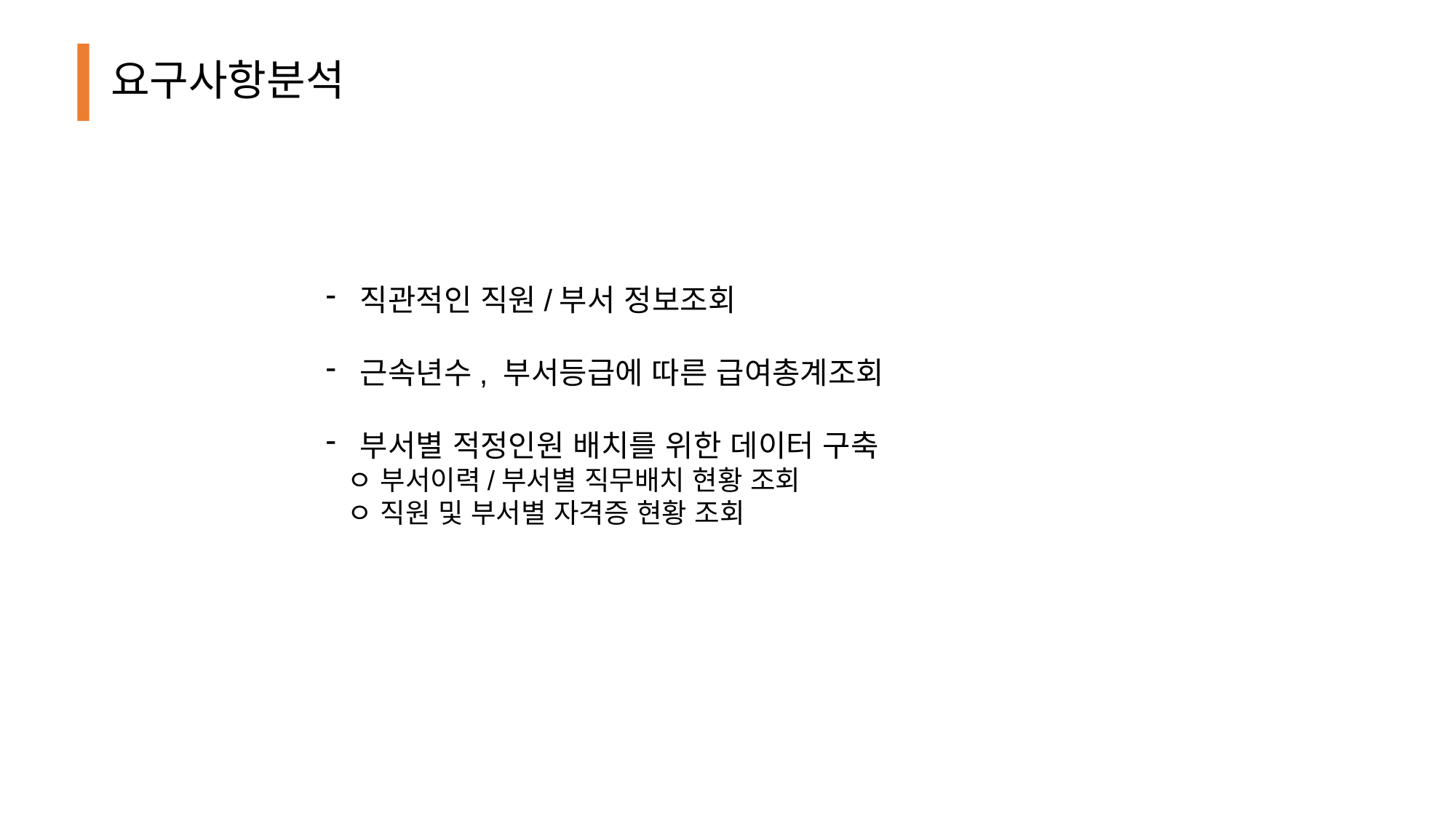

# 요구사항분석
직관적인 직원/부서 정보조회

근속년수, 부서등급에 따른 급여총계조회

부서별 적정인원 배치를 위한 데이터 구축
  ㅇ 부서이력/부서별 직무배치 현황 조회
  ㅇ 직원 및 부서별 자격증 현황 조회